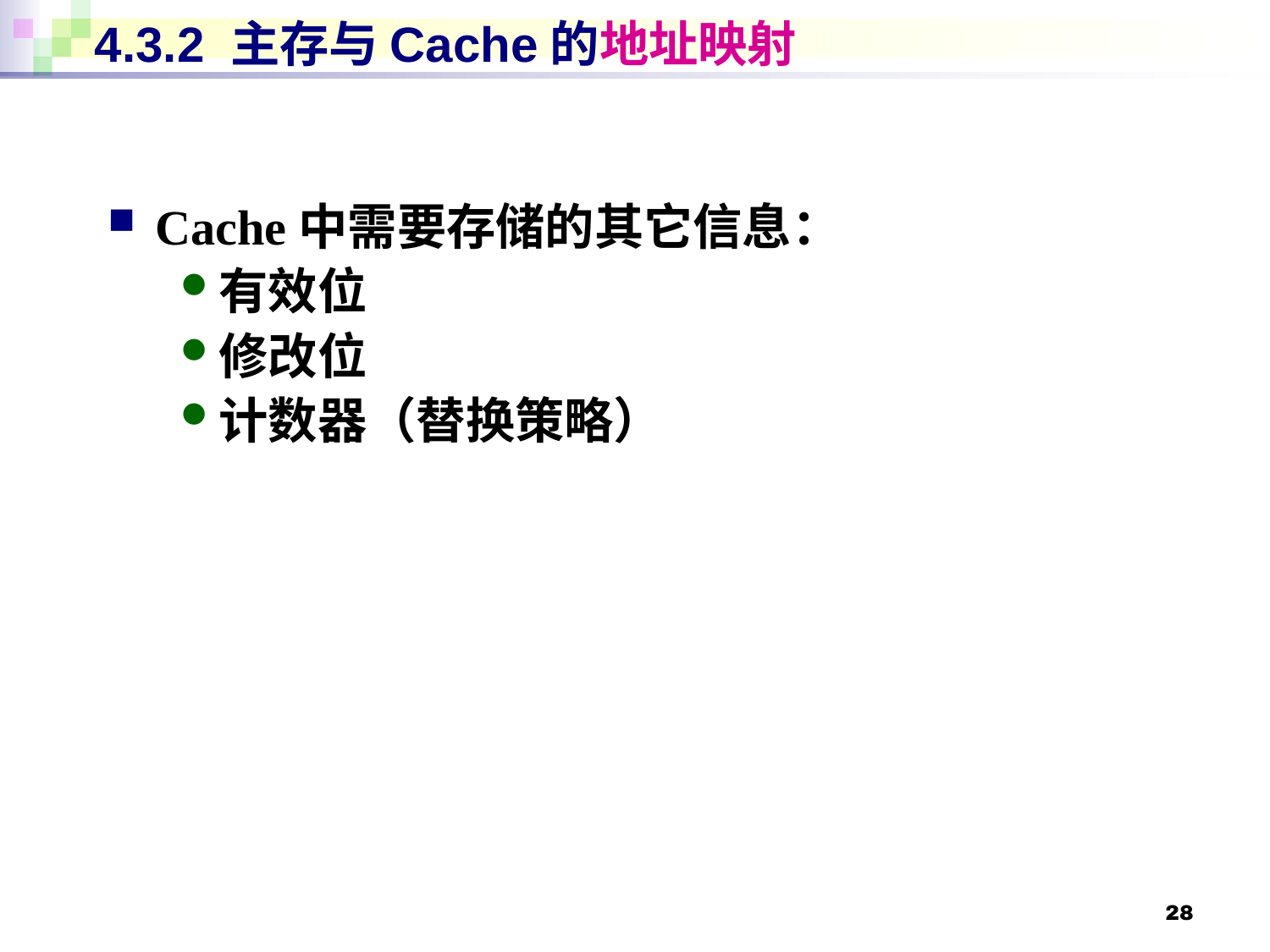

# 4.3.2 主存与Cache的地址映射
Cache中需要存储的其它信息：
有效位
修改位
计数器（替换策略）
28